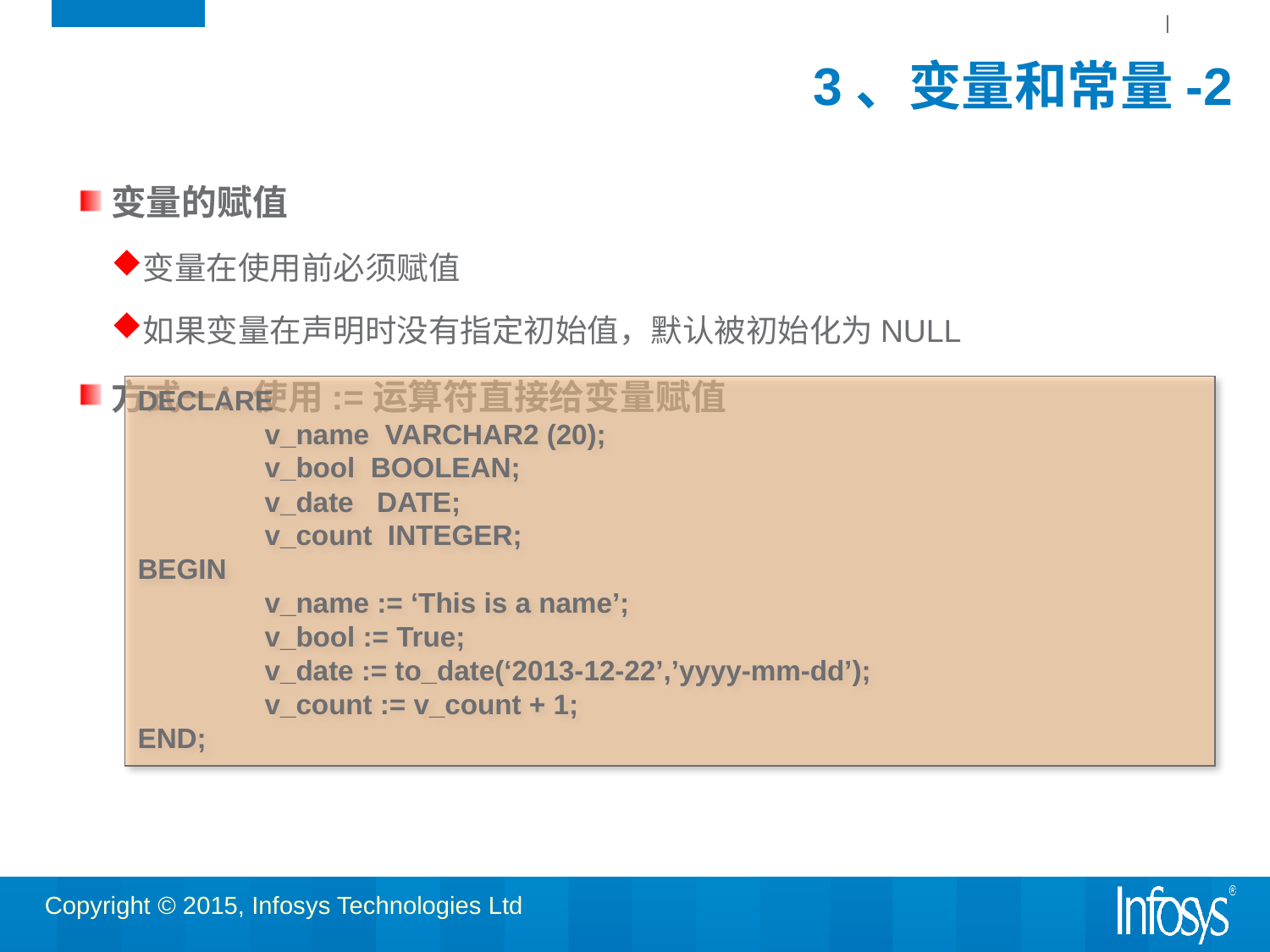

# 3、变量和常量-2
变量的赋值
变量在使用前必须赋值
如果变量在声明时没有指定初始值，默认被初始化为NULL
方式一：使用:=运算符直接给变量赋值
DECLARE
	v_name  VARCHAR2 (20);
	v_bool  BOOLEAN;
	v_date   DATE;
	v_count  INTEGER;
BEGIN
	v_name := ‘This is a name’;
	v_bool := True;
	v_date := to_date(‘2013-12-22’,’yyyy-mm-dd’);
	v_count := v_count + 1;
END;